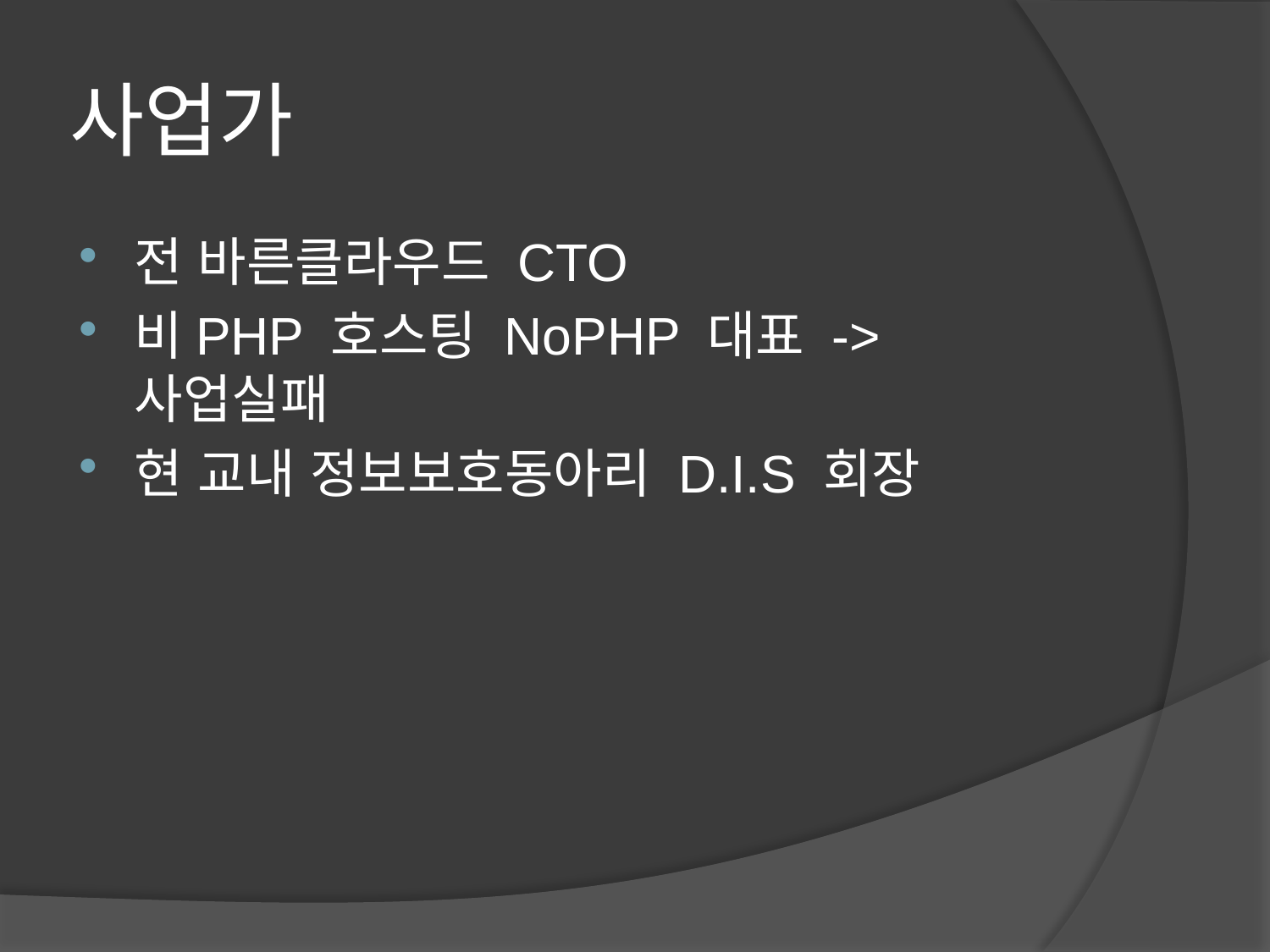

# 사업가
전 바른클라우드 CTO
비PHP 호스팅 NoPHP 대표 -> 사업실패
현 교내 정보보호동아리 D.I.S 회장